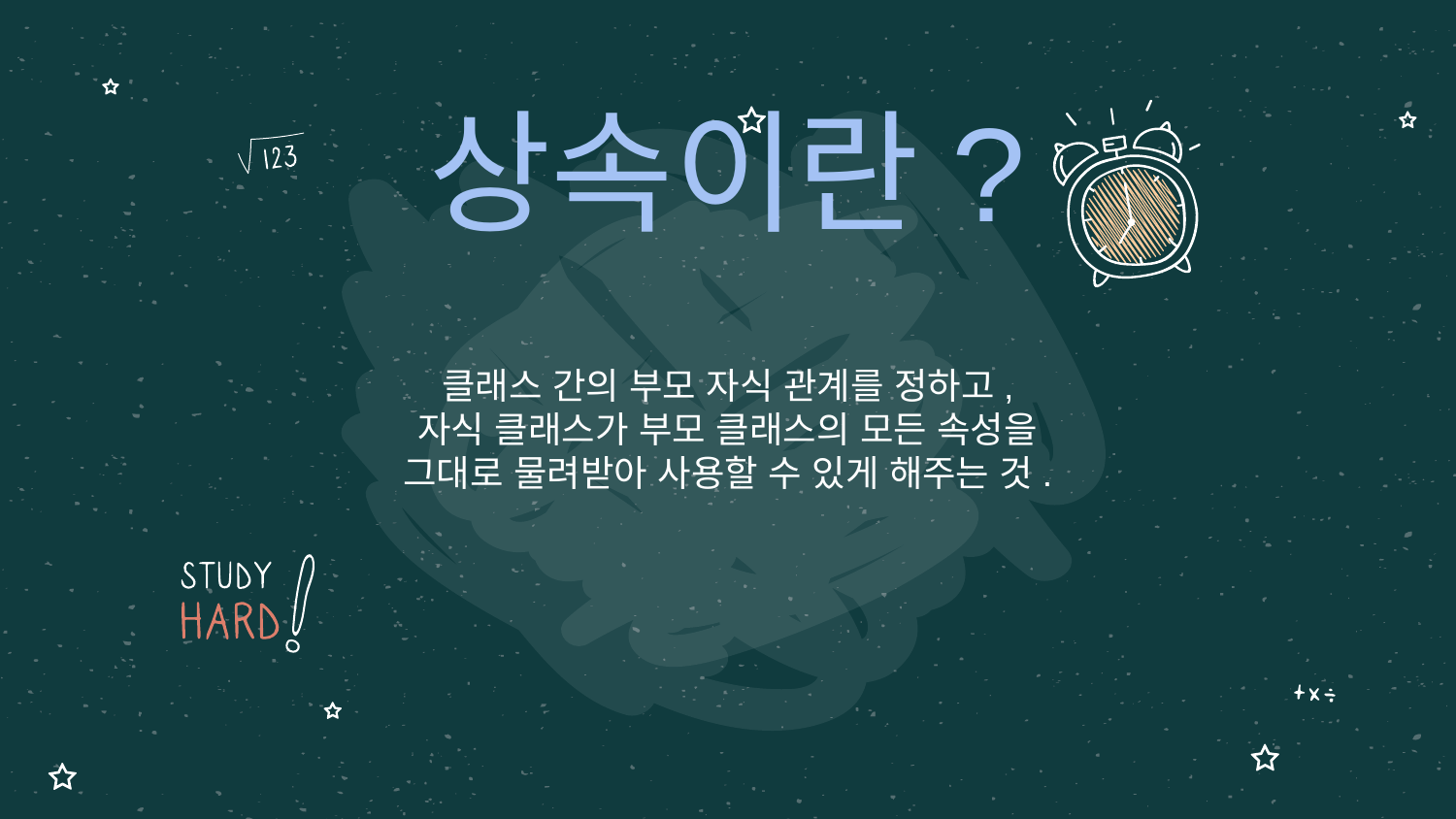

# 상속이란?

클래스 간의 부모 자식 관계를 정하고,
자식 클래스가 부모 클래스의 모든 속성을
그대로 물려받아 사용할 수 있게 해주는 것.